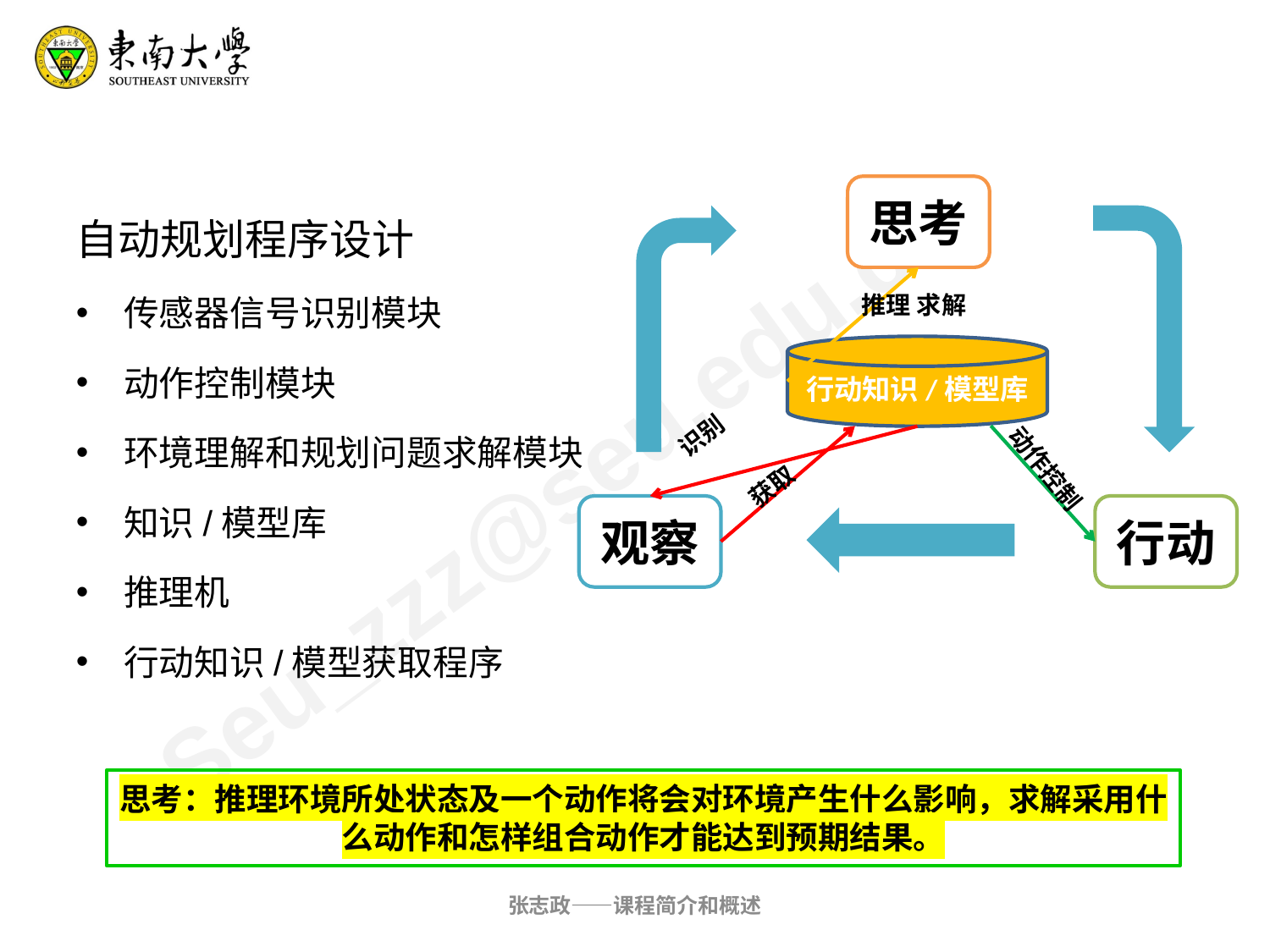

思考
自动规划程序设计
传感器信号识别模块
动作控制模块
环境理解和规划问题求解模块
知识/模型库
推理机
行动知识/模型获取程序

推理 求解
行动知识/模型库
识别
动作控制
获取
观察
行动

思考：推理环境所处状态及一个动作将会对环境产生什么影响，求解采用什么动作和怎样组合动作才能达到预期结果。

张志政——课程简介和概述
23